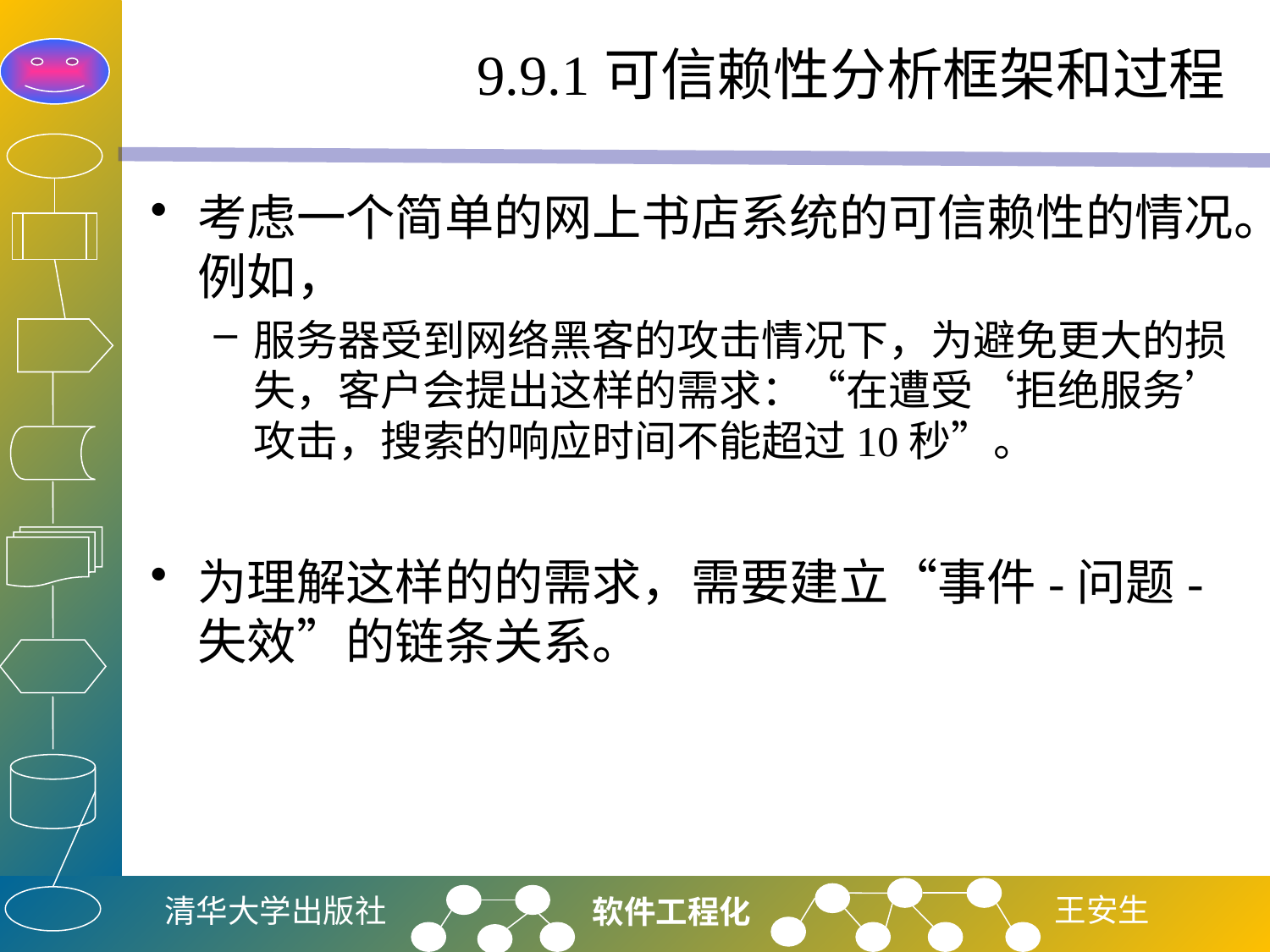

# 9.9.1可信赖性分析框架和过程
考虑一个简单的网上书店系统的可信赖性的情况。例如，
服务器受到网络黑客的攻击情况下，为避免更大的损失，客户会提出这样的需求：“在遭受‘拒绝服务’攻击，搜索的响应时间不能超过10秒”。

为理解这样的的需求，需要建立“事件-问题-失效”的链条关系。